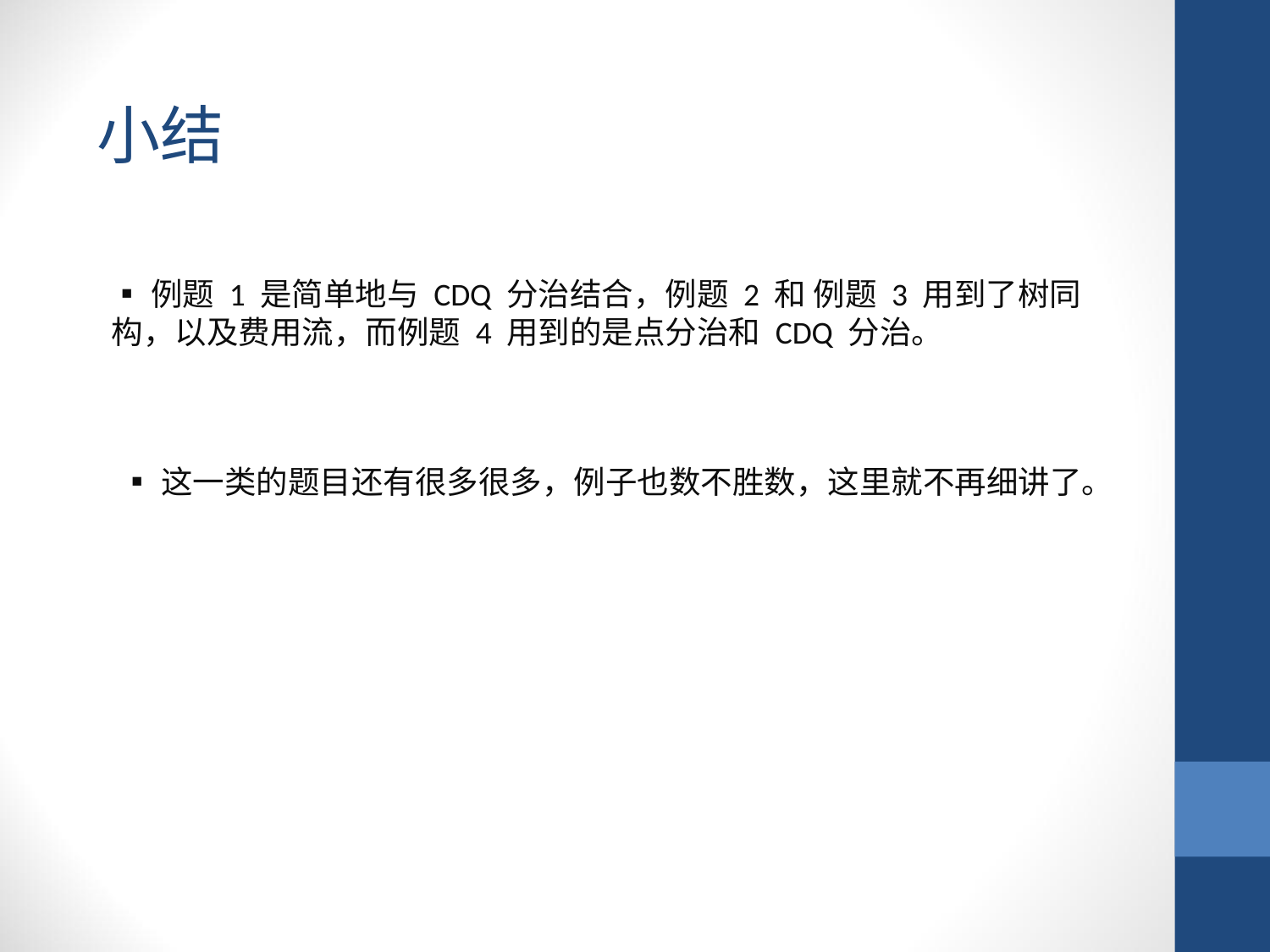

小结
▪例题 1 是简单地与 CDQ 分治结合，例题 2 和 例题 3 用到了树同构，以及费用流，而例题 4 用到的是点分治和 CDQ 分治。
▪这一类的题目还有很多很多，例子也数不胜数，这里就不再细讲了。